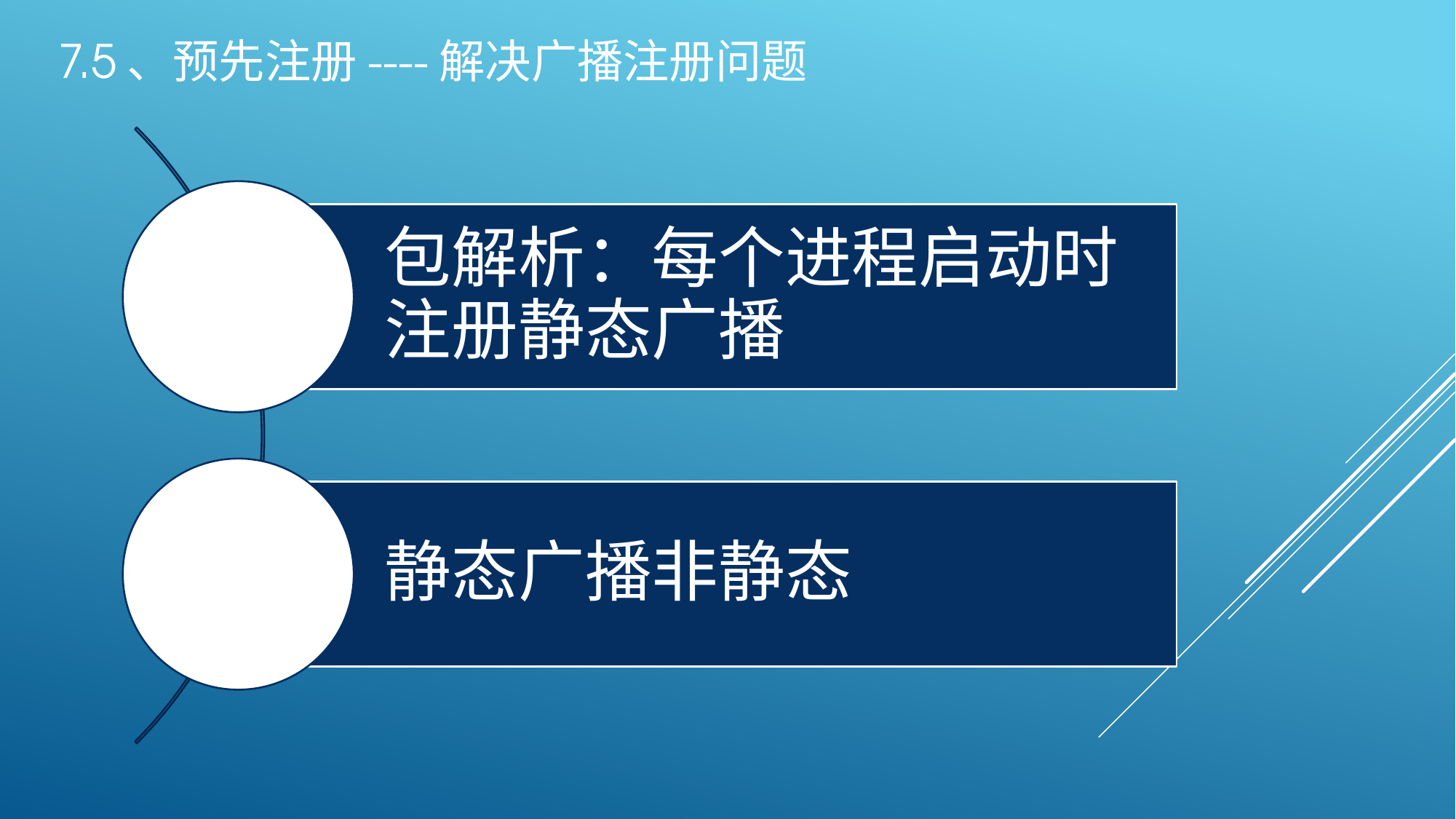

# 7.5、预先注册----解决广播注册问题
包解析：每个进程启动时注册静态广播
静态广播非静态